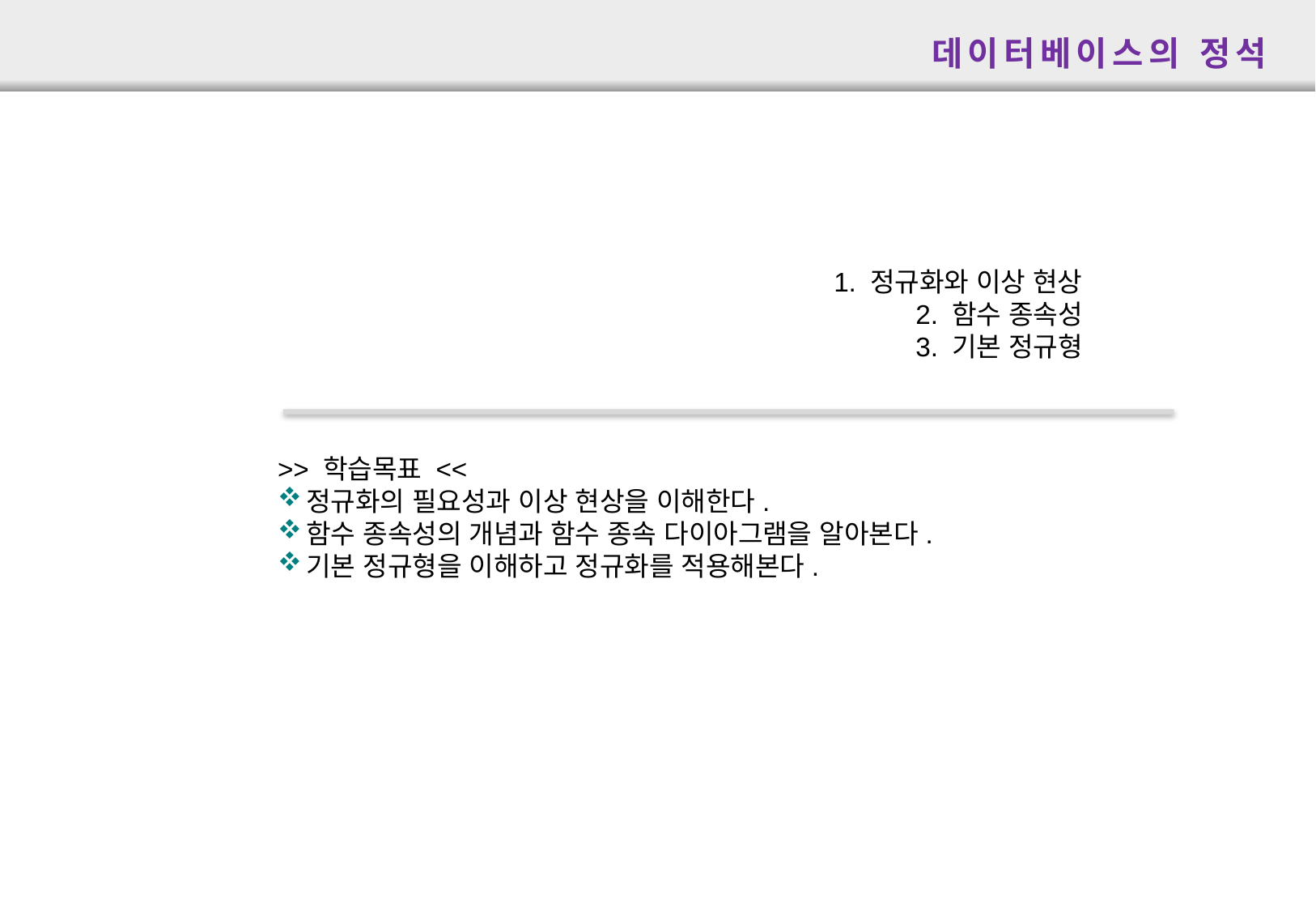

데이터베이스의 정석
1. 정규화와 이상 현상
2. 함수 종속성
3. 기본 정규형

>> 학습목표 <<
정규화의 필요성과 이상 현상을 이해한다.
함수 종속성의 개념과 함수 종속 다이아그램을 알아본다.
기본 정규형을 이해하고 정규화를 적용해본다.